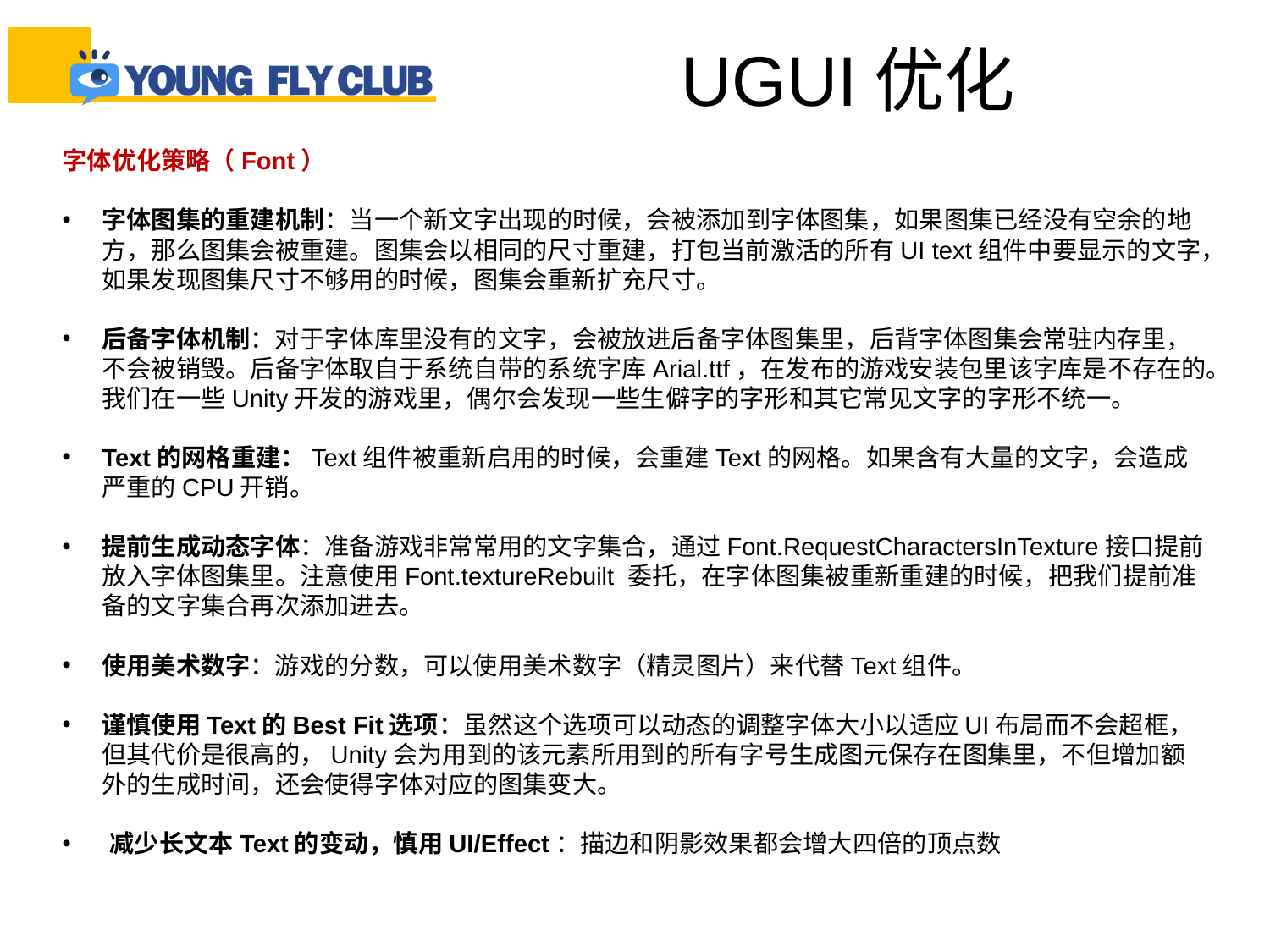

UGUI优化
字体优化策略（Font）

字体图集的重建机制：当一个新文字出现的时候，会被添加到字体图集，如果图集已经没有空余的地方，那么图集会被重建。图集会以相同的尺寸重建，打包当前激活的所有UI text组件中要显示的文字，如果发现图集尺寸不够用的时候，图集会重新扩充尺寸。

后备字体机制：对于字体库里没有的文字，会被放进后备字体图集里，后背字体图集会常驻内存里，不会被销毁。后备字体取自于系统自带的系统字库Arial.ttf，在发布的游戏安装包里该字库是不存在的。我们在一些Unity开发的游戏里，偶尔会发现一些生僻字的字形和其它常见文字的字形不统一。

Text的网格重建：Text组件被重新启用的时候，会重建Text的网格。如果含有大量的文字，会造成严重的CPU开销。

提前生成动态字体：准备游戏非常常用的文字集合，通过Font.RequestCharactersInTexture接口提前放入字体图集里。注意使用Font.textureRebuilt 委托，在字体图集被重新重建的时候，把我们提前准备的文字集合再次添加进去。

使用美术数字：游戏的分数，可以使用美术数字（精灵图片）来代替Text组件。

谨慎使用Text的Best Fit选项：虽然这个选项可以动态的调整字体大小以适应UI布局而不会超框，但其代价是很高的，Unity会为用到的该元素所用到的所有字号生成图元保存在图集里，不但增加额外的生成时间，还会使得字体对应的图集变大。

减少长文本Text的变动，慎用UI/Effect：描边和阴影效果都会增大四倍的顶点数